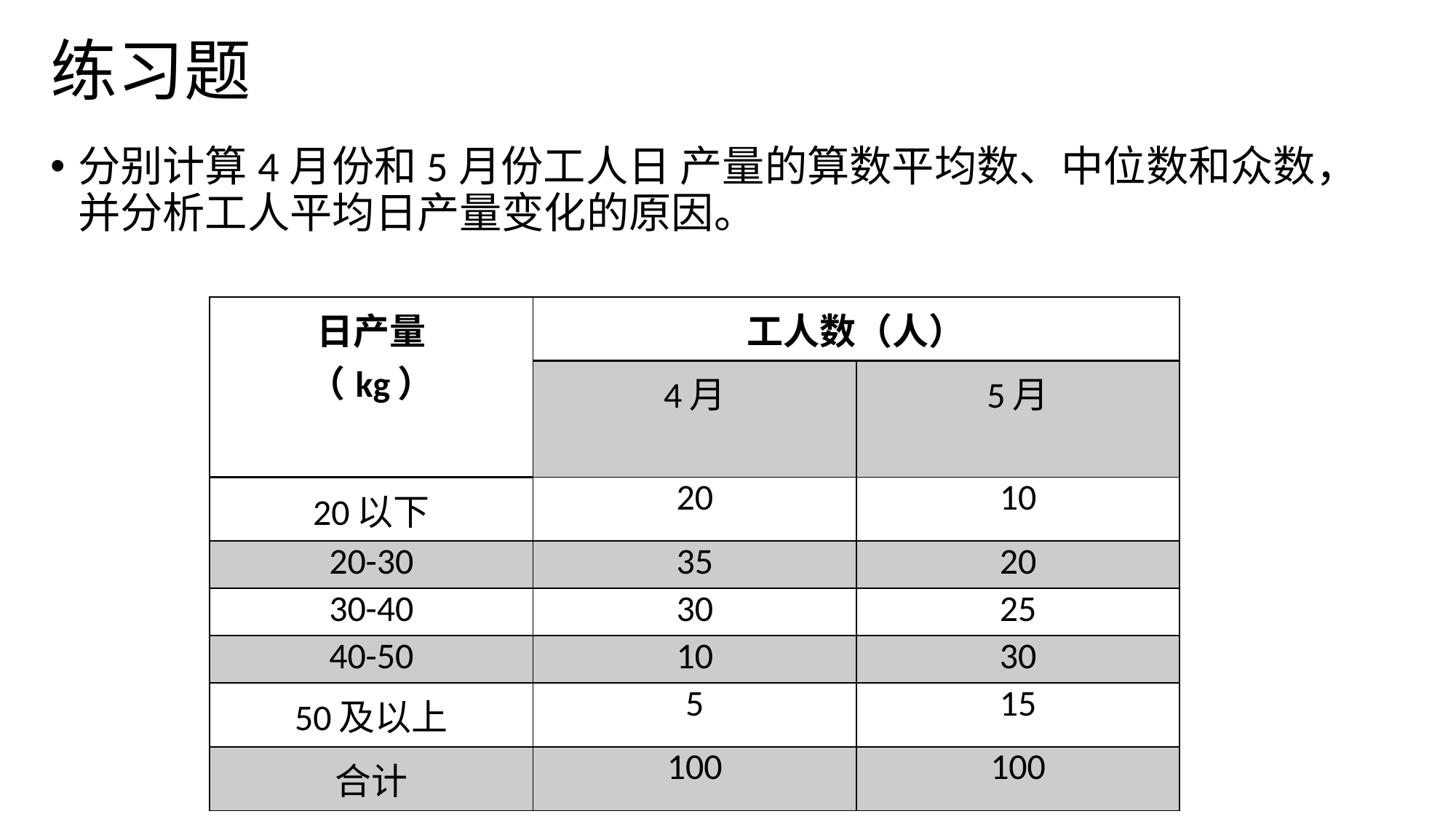

# 练习题
分别计算4月份和5月份工人日 产量的算数平均数、中位数和众数，并分析工人平均日产量变化的原因。
| 日产量 （kg） | 工人数（人） |  |
| --- | --- | --- |
|  | 4月 | 5月 |
| 20以下 | 20 | 10 |
| 20-30 | 35 | 20 |
| 30-40 | 30 | 25 |
| 40-50 | 10 | 30 |
| 50及以上 | 5 | 15 |
| 合计 | 100 | 100 |